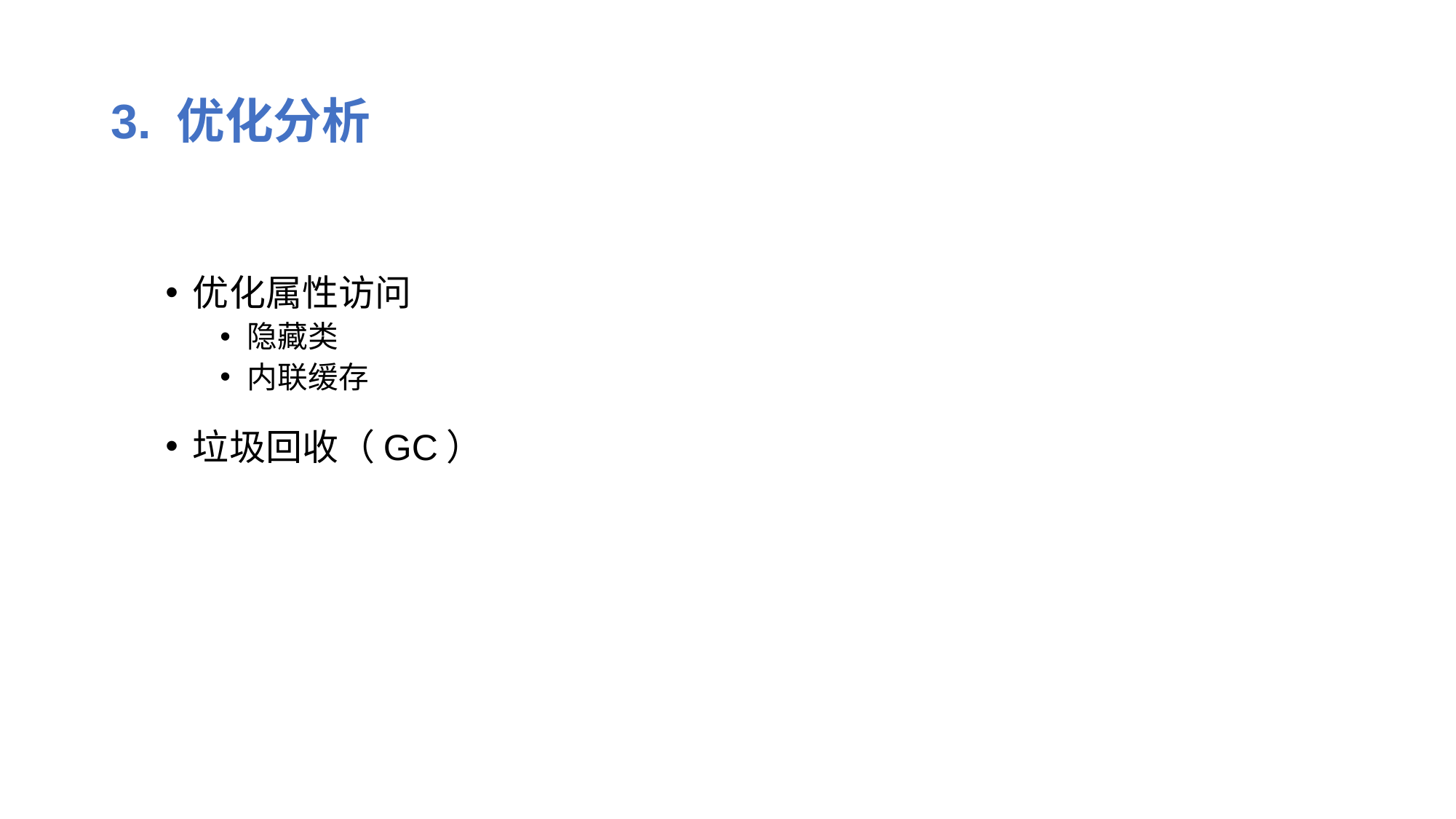

# 3. 优化分析

优化属性访问
隐藏类
内联缓存
垃圾回收（GC）